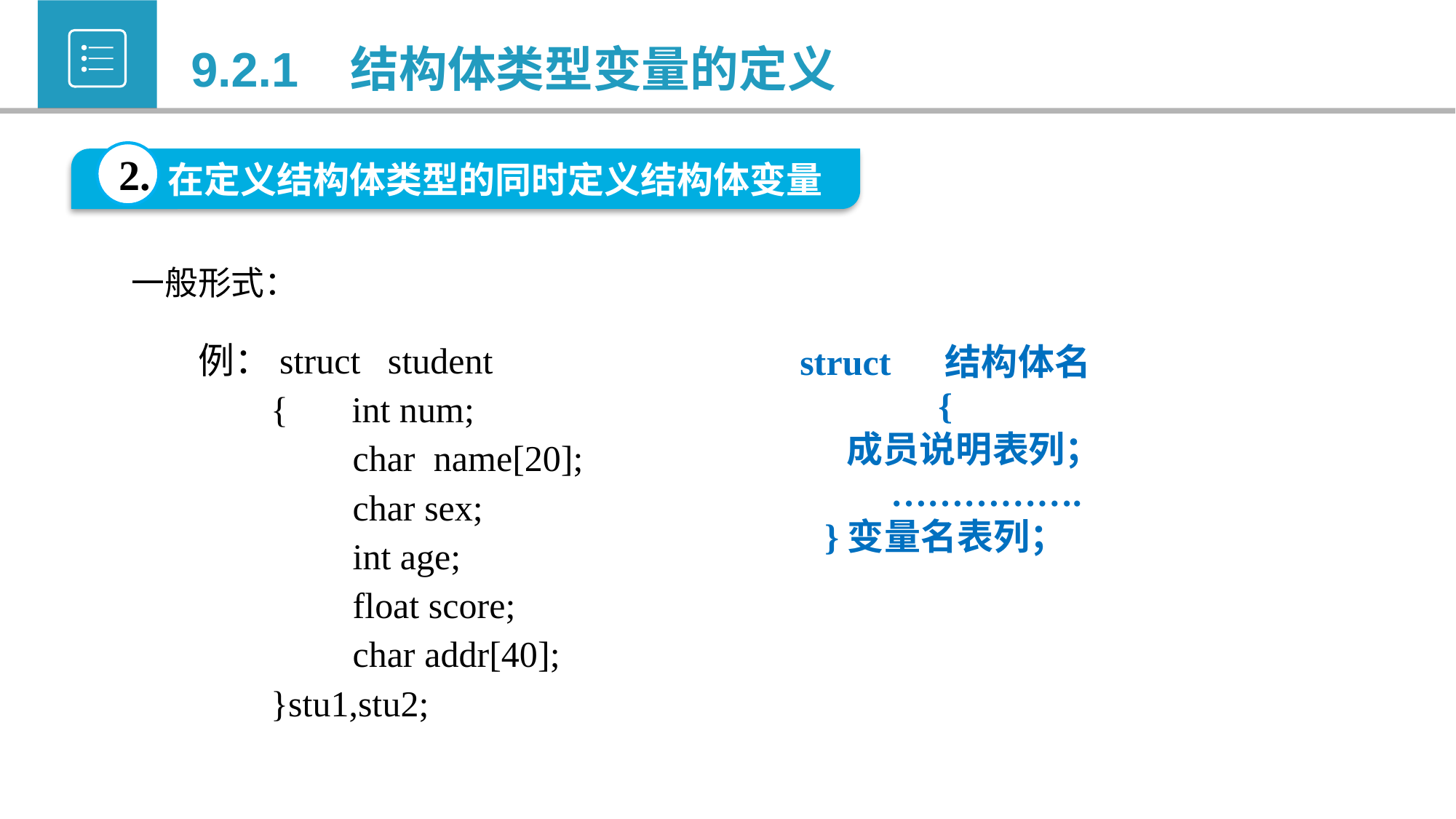

9.2.1   结构体类型变量的定义

2.

在定义结构体类型的同时定义结构体变量
一般形式：
例：struct   student
        {       int num;
                 char  name[20];
                 char sex;
                 int age;
                 float score;
                 char addr[40];
        }stu1,stu2;
struct     结构体名
{
      成员说明表列；
         …………….
}变量名表列；